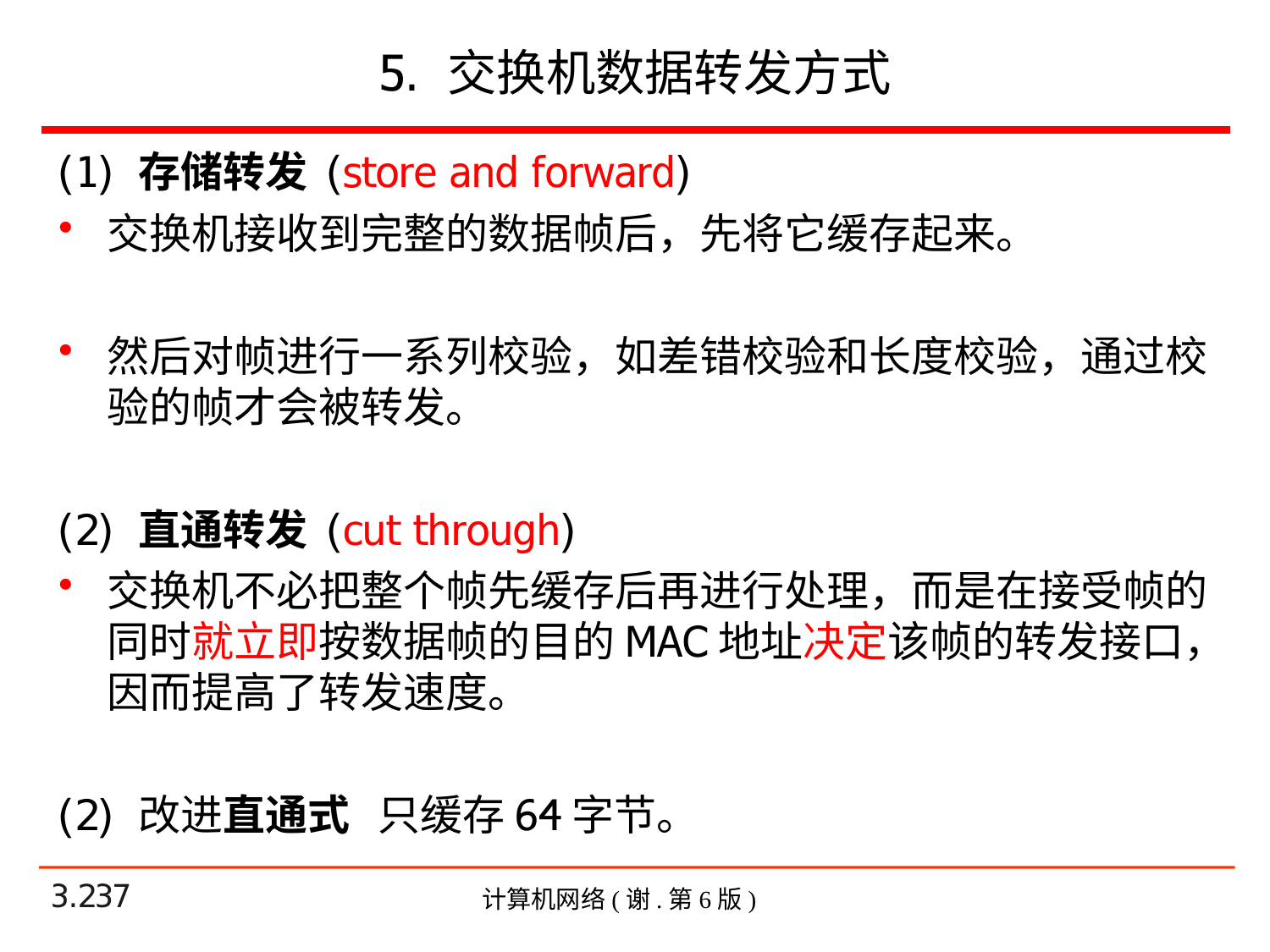

# 5. 交换机数据转发方式
(1) 存储转发 (store and forward)
交换机接收到完整的数据帧后，先将它缓存起来。

然后对帧进行一系列校验，如差错校验和长度校验，通过校验的帧才会被转发。

(2) 直通转发 (cut through)
交换机不必把整个帧先缓存后再进行处理，而是在接受帧的同时就立即按数据帧的目的MAC地址决定该帧的转发接口，因而提高了转发速度。

(2) 改进直通式   只缓存64字节。